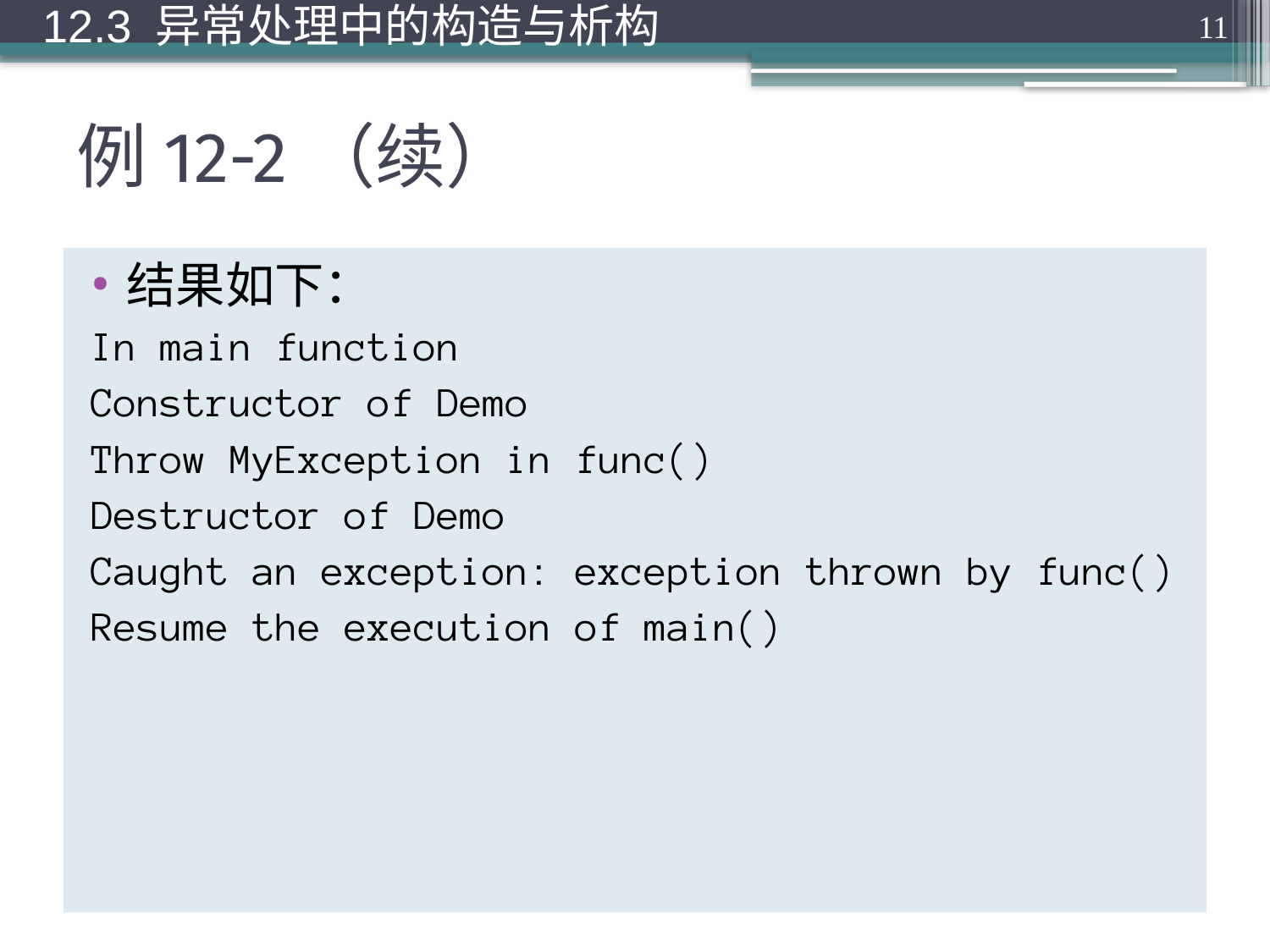

12.3 异常处理中的构造与析构
11
# 例12-2（续）
结果如下：
In main function
Constructor of Demo
Throw MyException in func()
Destructor of Demo
Caught an exception: exception thrown by func()
Resume the execution of main()